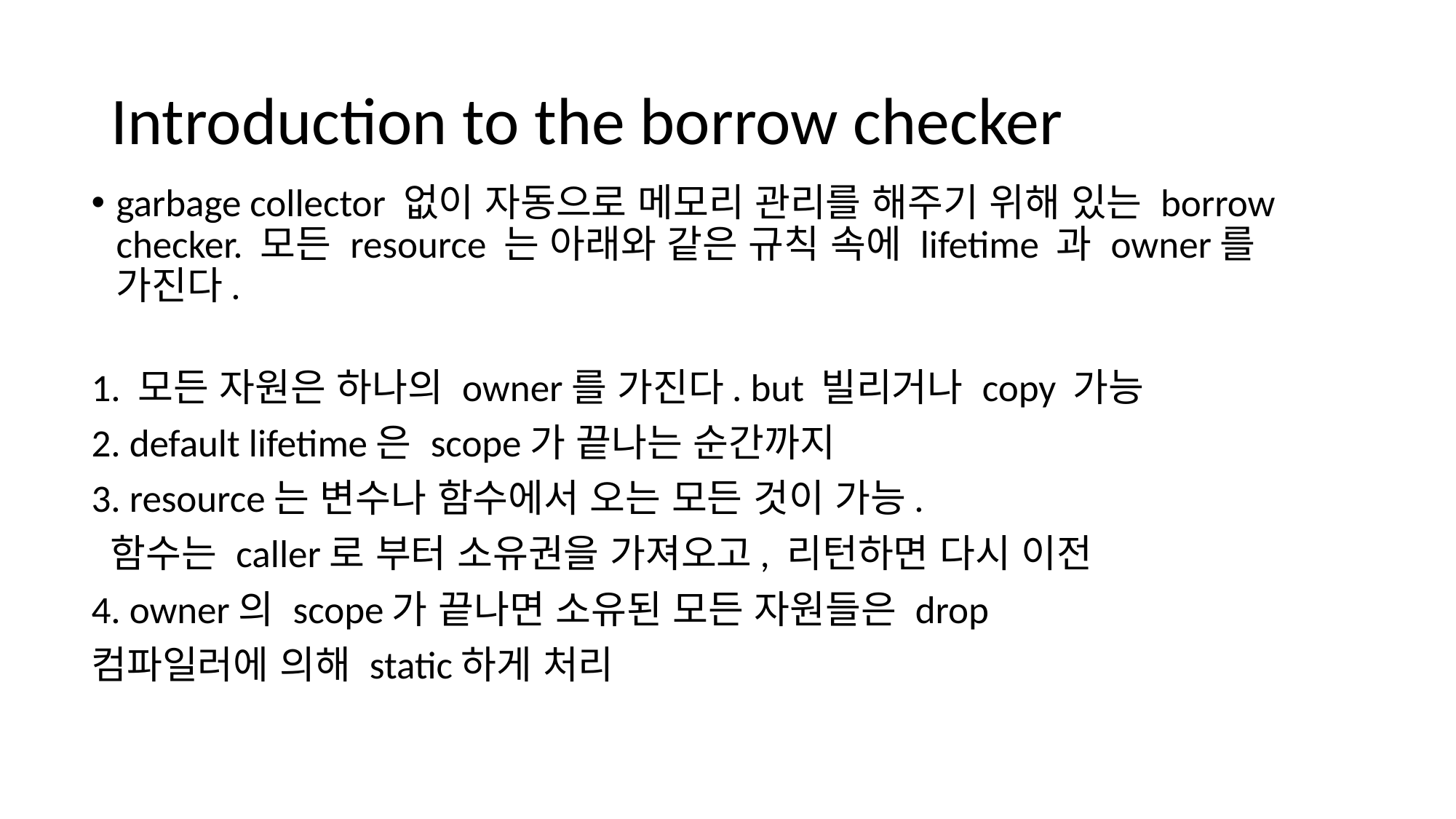

# Introduction to the borrow checker
garbage collector 없이 자동으로 메모리 관리를 해주기 위해 있는 borrow checker. 모든 resource 는 아래와 같은 규칙 속에 lifetime 과 owner를 가진다.
1. 모든 자원은 하나의 owner를 가진다. but 빌리거나 copy 가능
2. default lifetime은 scope가 끝나는 순간까지
3. resource는 변수나 함수에서 오는 모든 것이 가능.
 함수는 caller로 부터 소유권을 가져오고, 리턴하면 다시 이전
4. owner의 scope가 끝나면 소유된 모든 자원들은 drop
컴파일러에 의해 static하게 처리